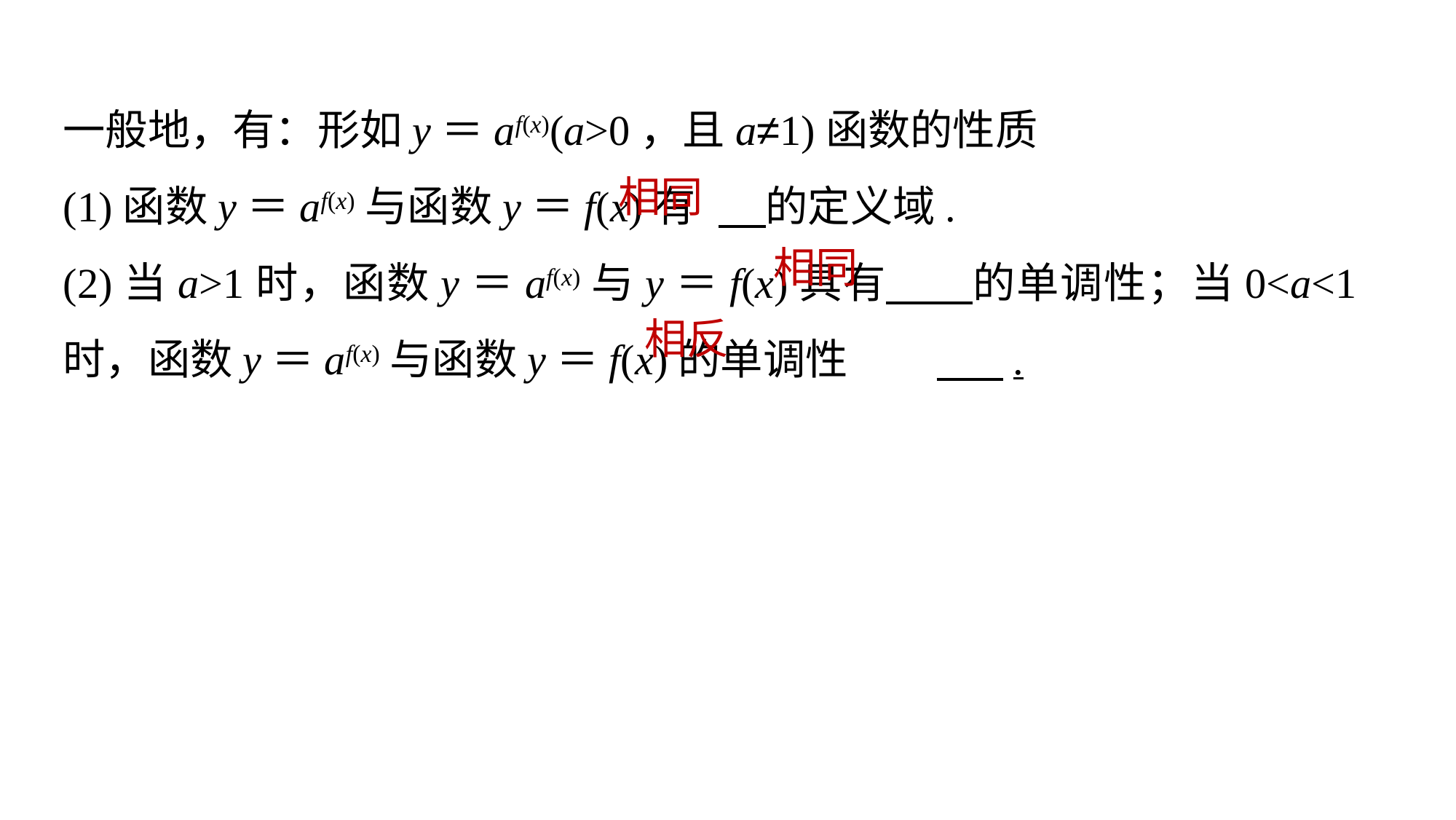

一般地，有：形如y＝af(x)(a>0，且a≠1)函数的性质
(1)函数y＝af(x)与函数y＝f(x)有	     的定义域.
(2)当a>1时，函数y＝af(x)与y＝f(x)具有        的单调性；当0<a<1时，函数y＝af(x)与函数y＝f(x)的单调性	       .
相同
相同
相反